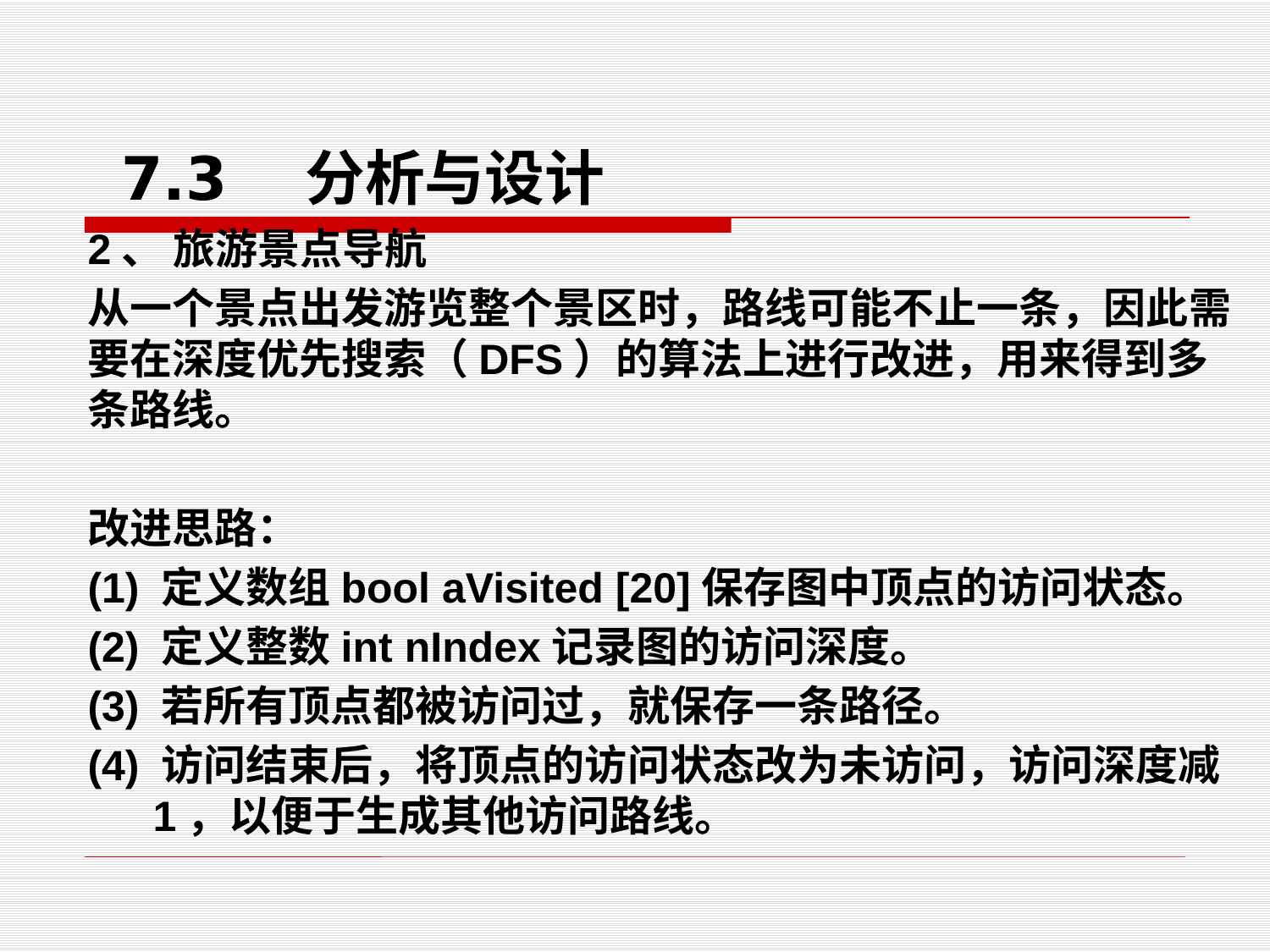

7.3   分析与设计
# 2、 旅游景点导航
从一个景点出发游览整个景区时，路线可能不止一条，因此需要在深度优先搜索（DFS）的算法上进行改进，用来得到多条路线。

改进思路：
(1) 定义数组bool aVisited [20]保存图中顶点的访问状态。
(2) 定义整数int nIndex记录图的访问深度。
(3) 若所有顶点都被访问过，就保存一条路径。
(4) 访问结束后，将顶点的访问状态改为未访问，访问深度减1，以便于生成其他访问路线。